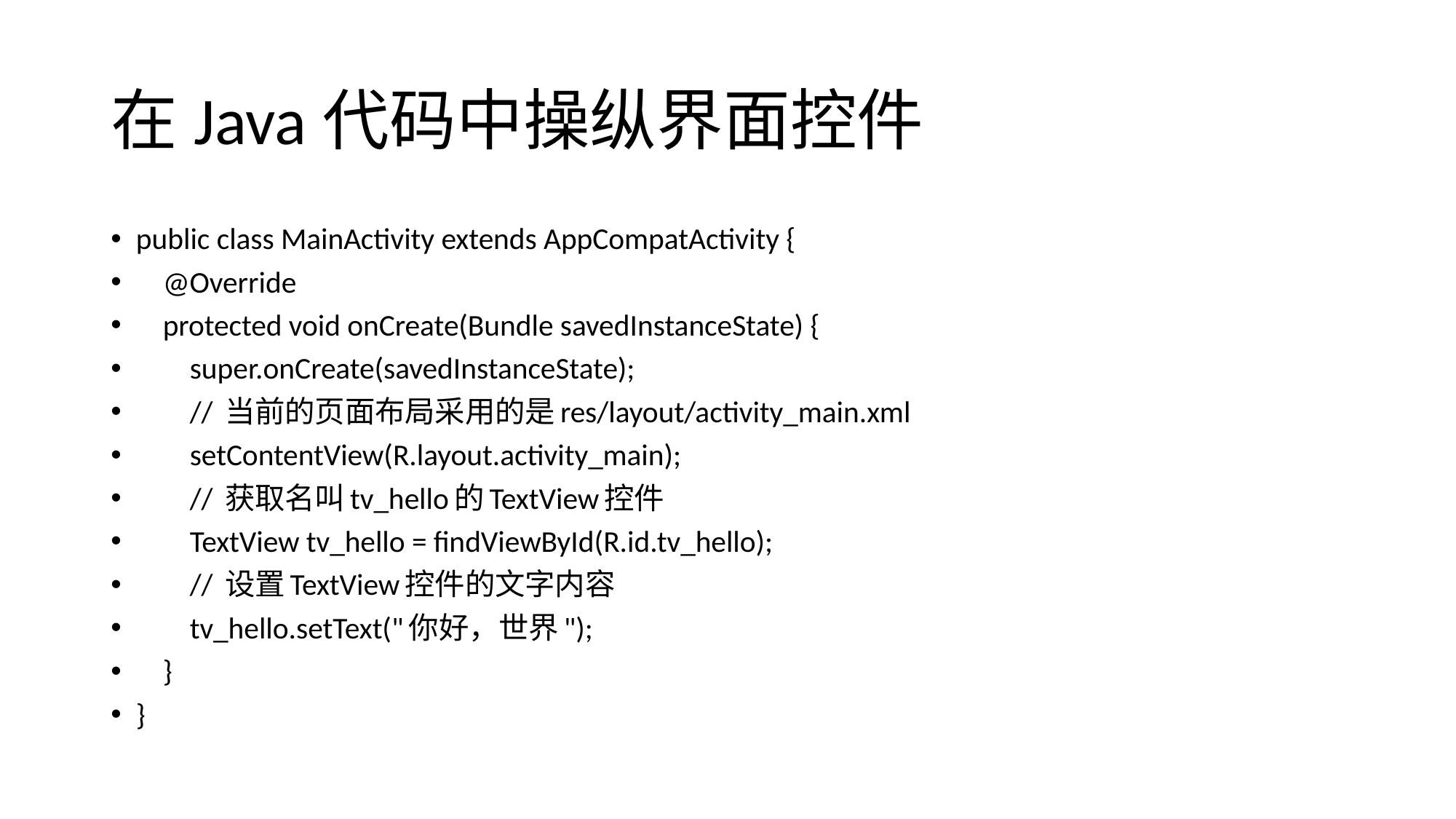

# 在Java代码中操纵界面控件
public class MainActivity extends AppCompatActivity {
    @Override
    protected void onCreate(Bundle savedInstanceState) {
        super.onCreate(savedInstanceState);
        // 当前的页面布局采用的是res/layout/activity_main.xml
        setContentView(R.layout.activity_main);
        // 获取名叫tv_hello的TextView控件
        TextView tv_hello = findViewById(R.id.tv_hello);
        // 设置TextView控件的文字内容
        tv_hello.setText("你好，世界");
    }
}